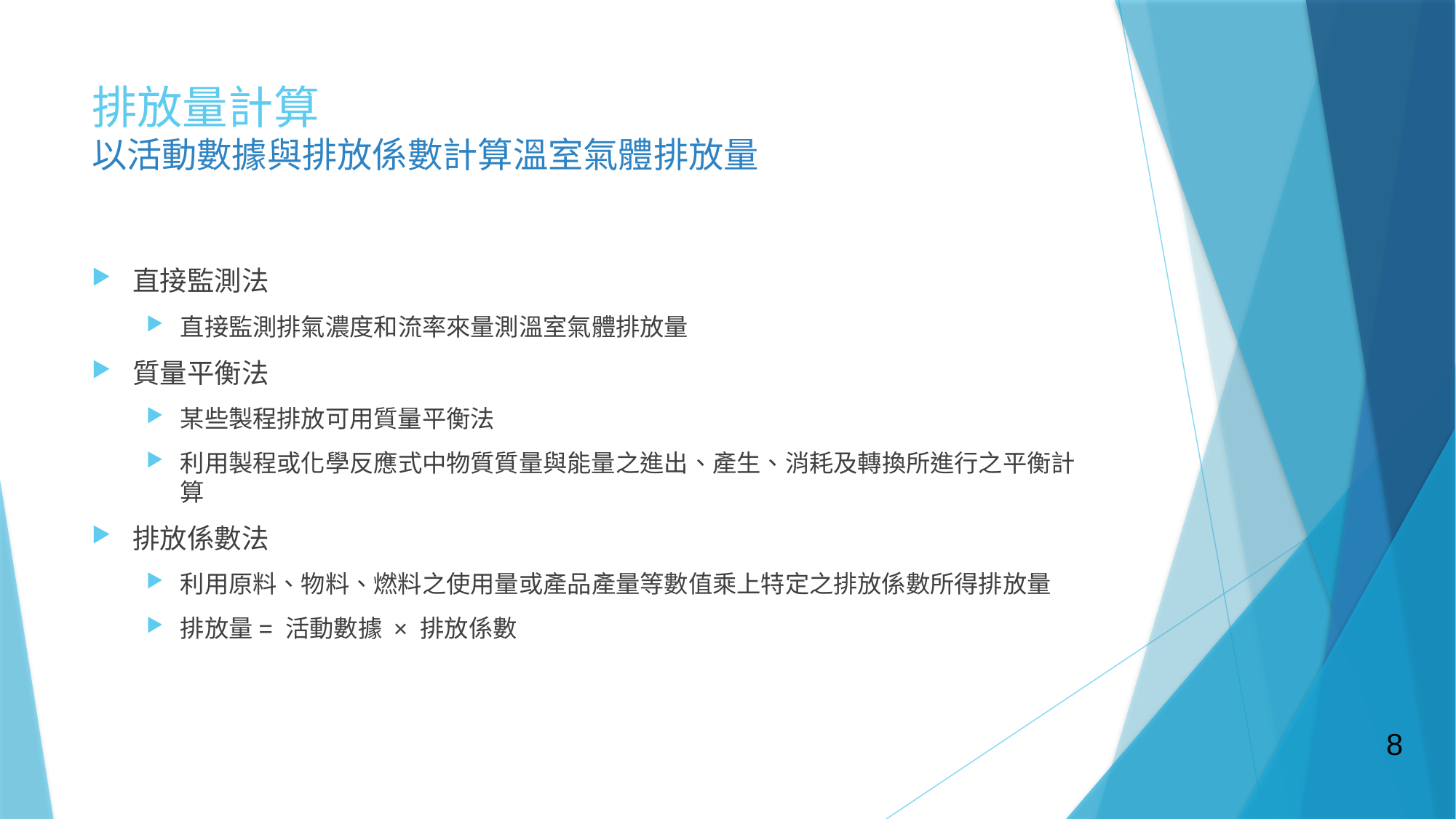

# 排放量計算 以活動數據與排放係數計算溫室氣體排放量
直接監測法
直接監測排氣濃度和流率來量測溫室氣體排放量
質量平衡法
某些製程排放可用質量平衡法
利用製程或化學反應式中物質質量與能量之進出、產生、消耗及轉換所進行之平衡計算
排放係數法
利用原料、物料、燃料之使用量或產品產量等數值乘上特定之排放係數所得排放量
排放量= 活動數據 × 排放係數
8